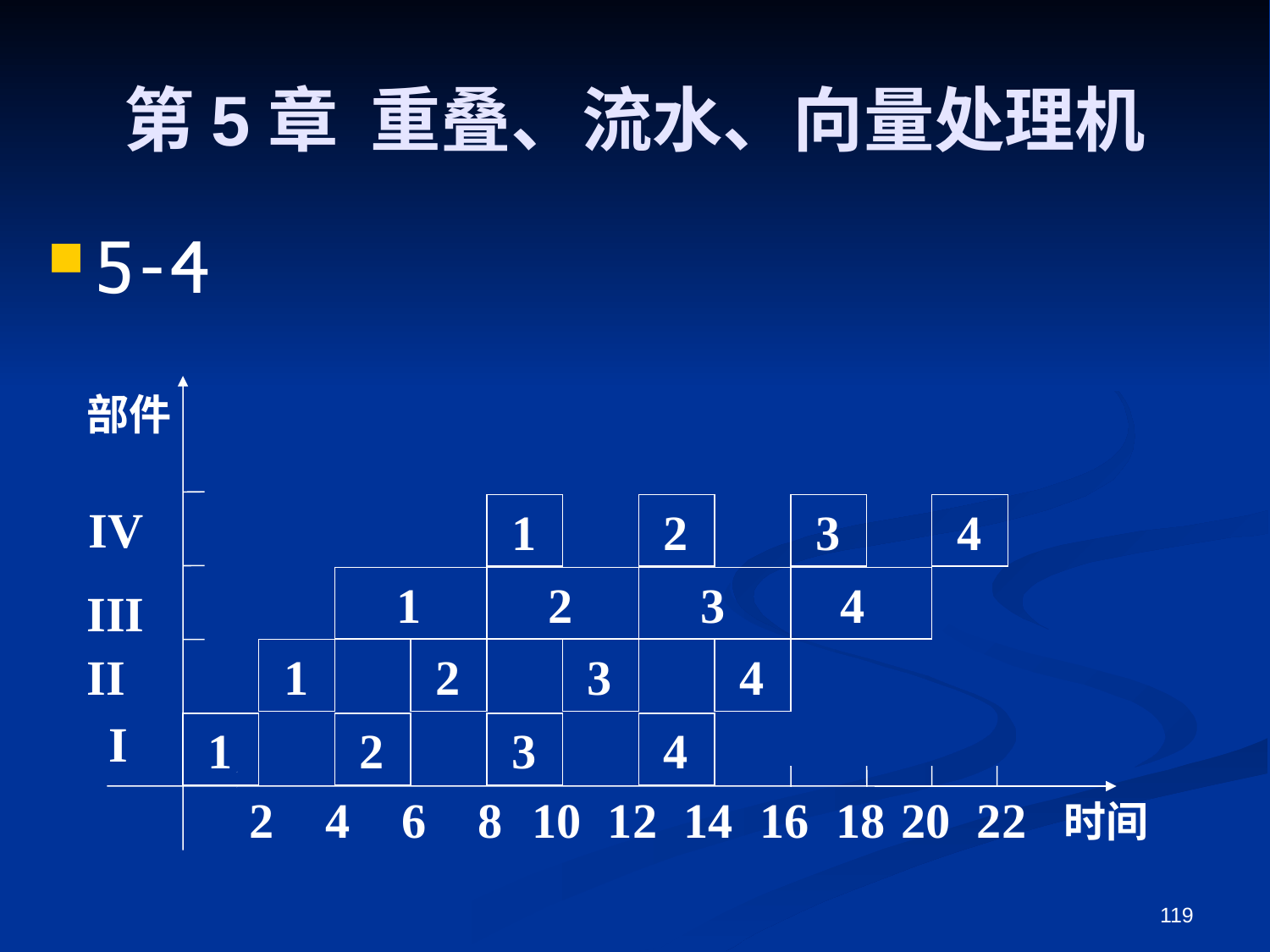

# 第5章  重叠、流水、向量处理机
5-4

部件
 IV

 1
 2
 3
 4

    1
    2
    3
   4
III
II

 1
 2
 3
 4
I
 1
 2
 3
 4

2
4
6
8
10
12
14
16
18
20
22

时间
119